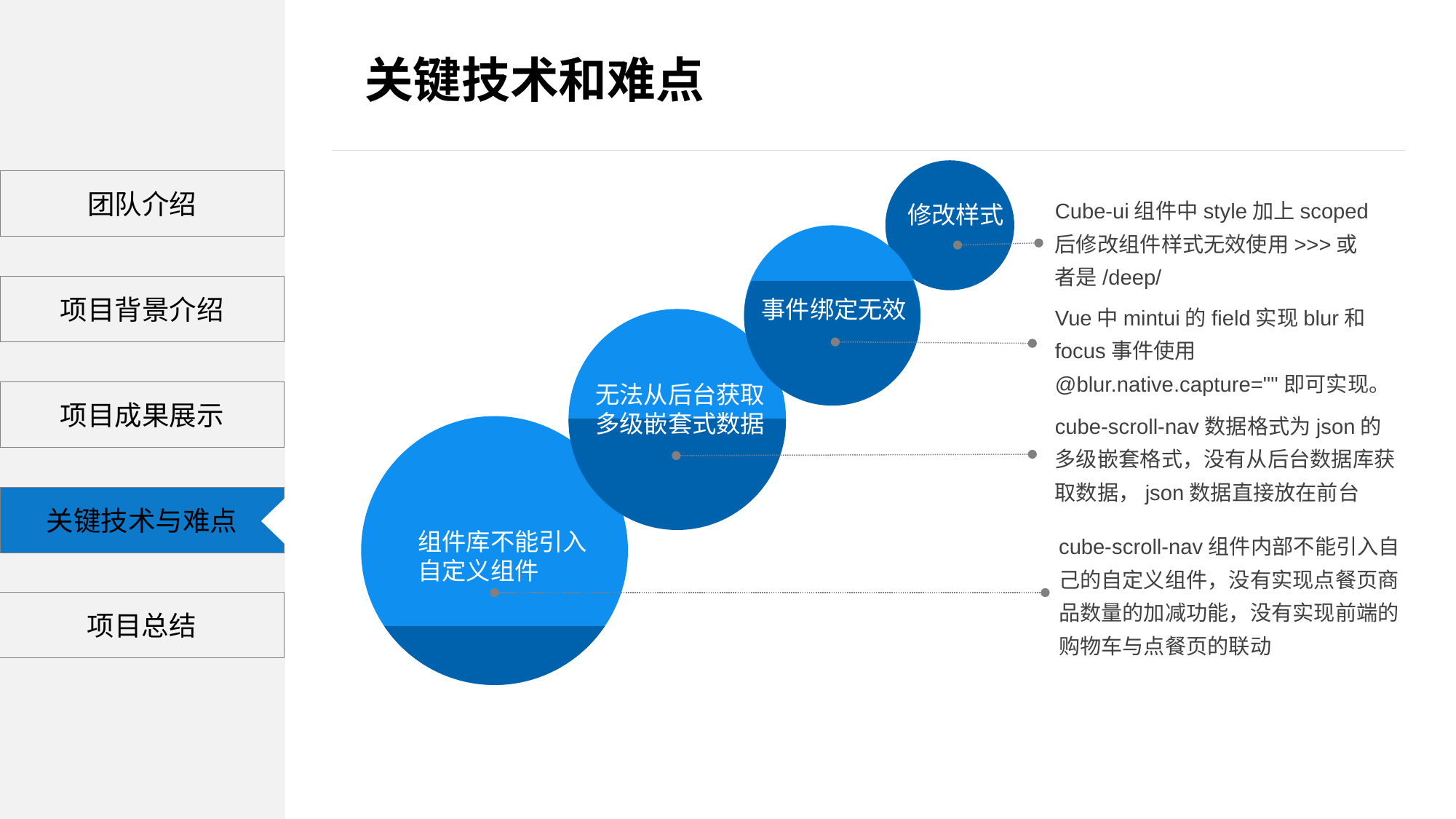

关键技术和难点
团队介绍

Cube-ui组件中style加上scoped后修改组件样式无效使用>>>或者是/deep/
修改样式

项目背景介绍

事件绑定无效
Vue中mintui的field实现blur和focus事件使用@blur.native.capture=""即可实现。

项目成果展示
无法从后台获取多级嵌套式数据
cube-scroll-nav数据格式为json的多级嵌套格式，没有从后台数据库获取数据，json数据直接放在前台

关键技术与难点

cube-scroll-nav组件内部不能引入自己的自定义组件，没有实现点餐页商品数量的加减功能，没有实现前端的购物车与点餐页的联动
组件库不能引入自定义组件
项目总结